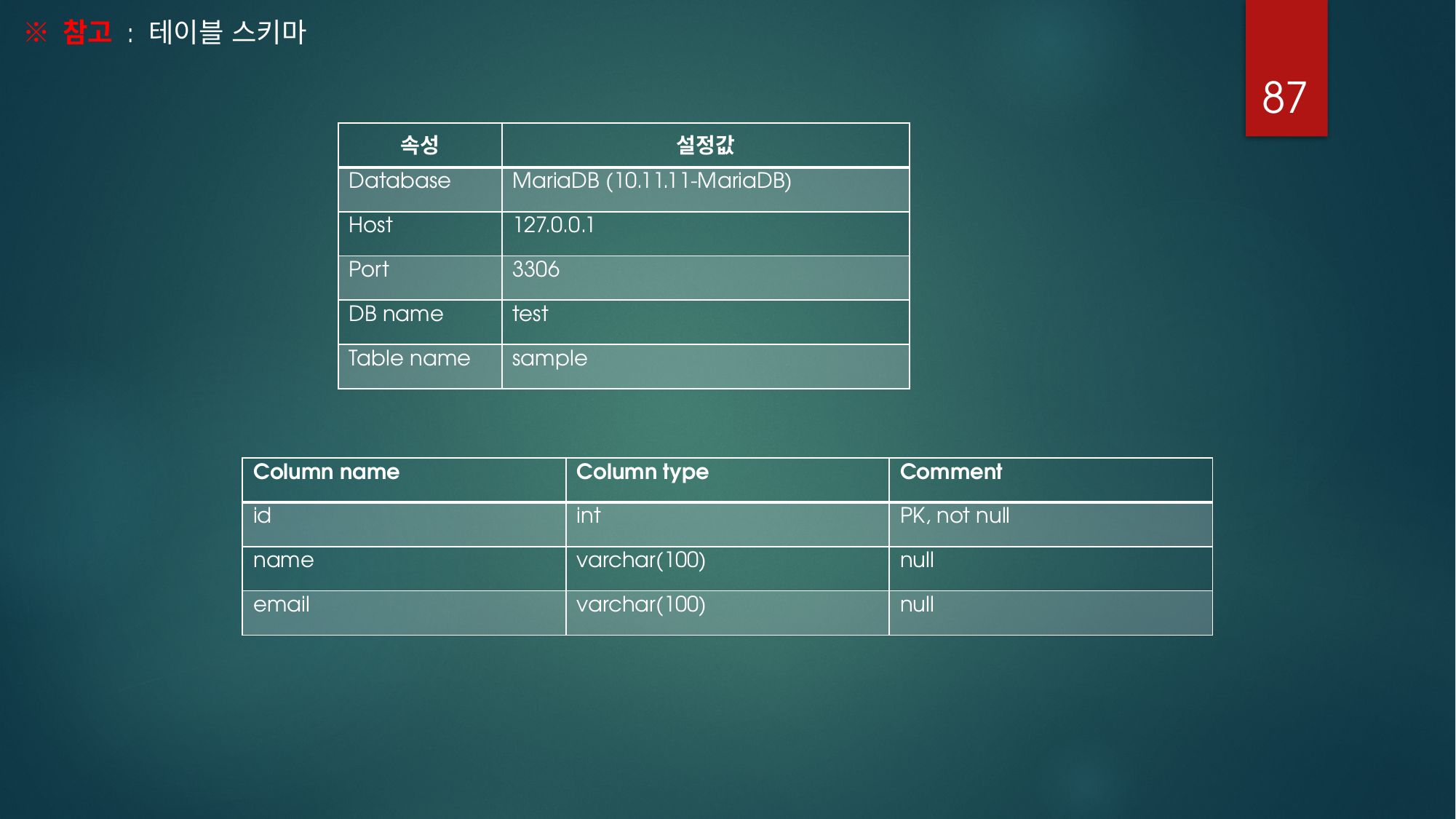

※ 참고 : 테이블 스키마
87
| 속성 | 설정값 |
| --- | --- |
| Database | MariaDB (10.11.11-MariaDB) |
| Host | 127.0.0.1 |
| Port | 3306 |
| DB name | test |
| Table name | sample |
| Column name | Column type | Comment |
| --- | --- | --- |
| id | int | PK, not null |
| name | varchar(100) | null |
| email | varchar(100) | null |